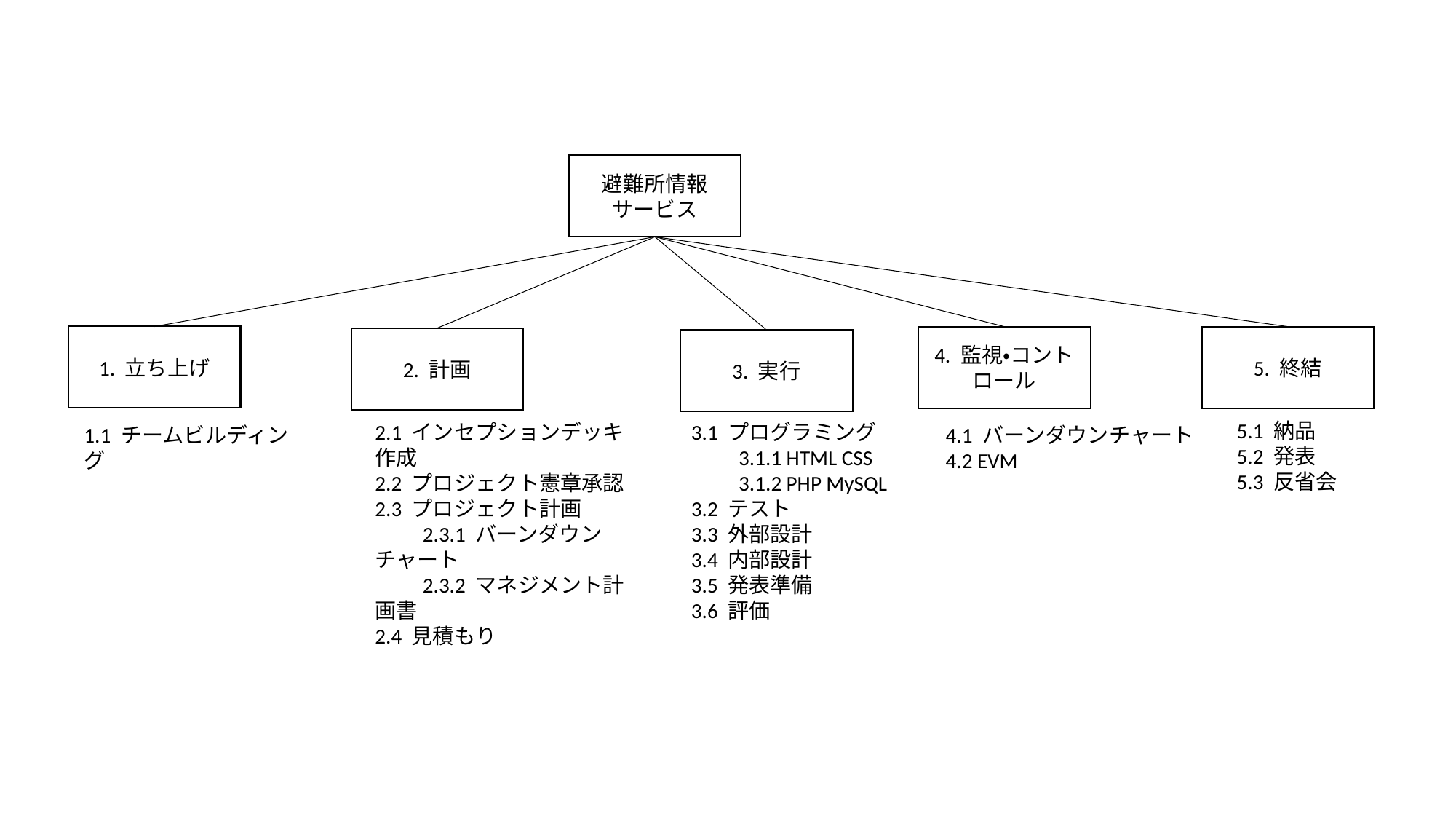

避難所情報
サービス
1. 立ち上げ
4. 監視・コントロール
5. 終結
2. 計画
3. 実行
5.1 納品
5.2 発表
5.3 反省会
2.1 インセプションデッキ作成
2.2 プロジェクト憲章承認
2.3 プロジェクト計画
　　2.3.1 バーンダウンチャート
　　2.3.2 マネジメント計画書
2.4 見積もり
3.1 プログラミング
　　3.1.1 HTML CSS
　　3.1.2 PHP MySQL
3.2 テスト
3.3 外部設計
3.4 内部設計
3.5 発表準備
3.6 評価
1.1 チームビルディング
4.1 バーンダウンチャート
4.2 EVM